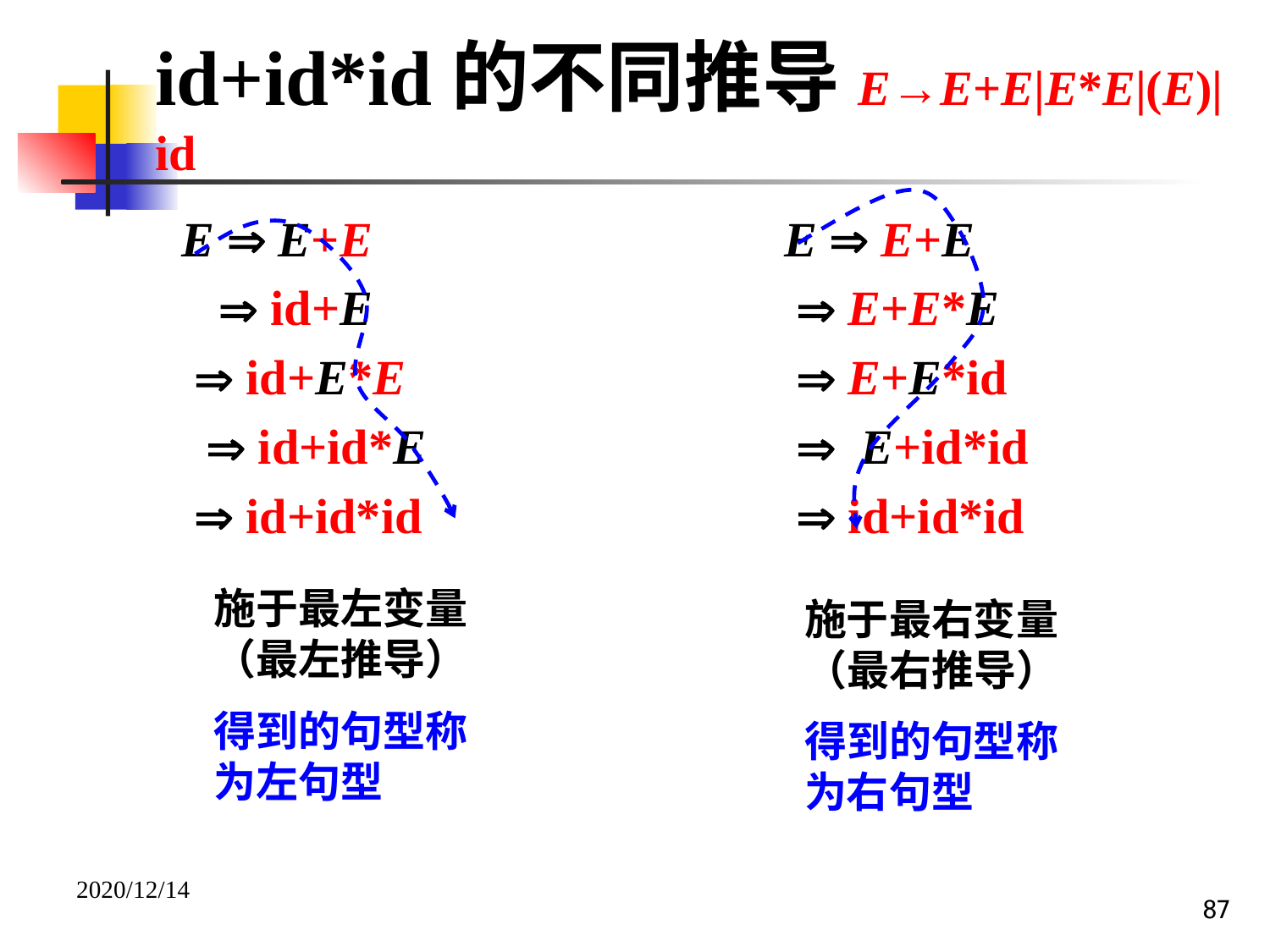

id+id*id的不同推导E→E+E|E*E|(E)|id

E ⇒ E+E
   ⇒ id+E
 ⇒ id+E*E
  ⇒ id+id*E
 ⇒ id+id*id
E ⇒ E+E
 ⇒ E+E*E
 ⇒ E+E*id
 ⇒  E+id*id
 ⇒ id+id*id

施于最左变量（最左推导）
得到的句型称为左句型
施于最右变量（最右推导）
得到的句型称为右句型
87
2020/12/14